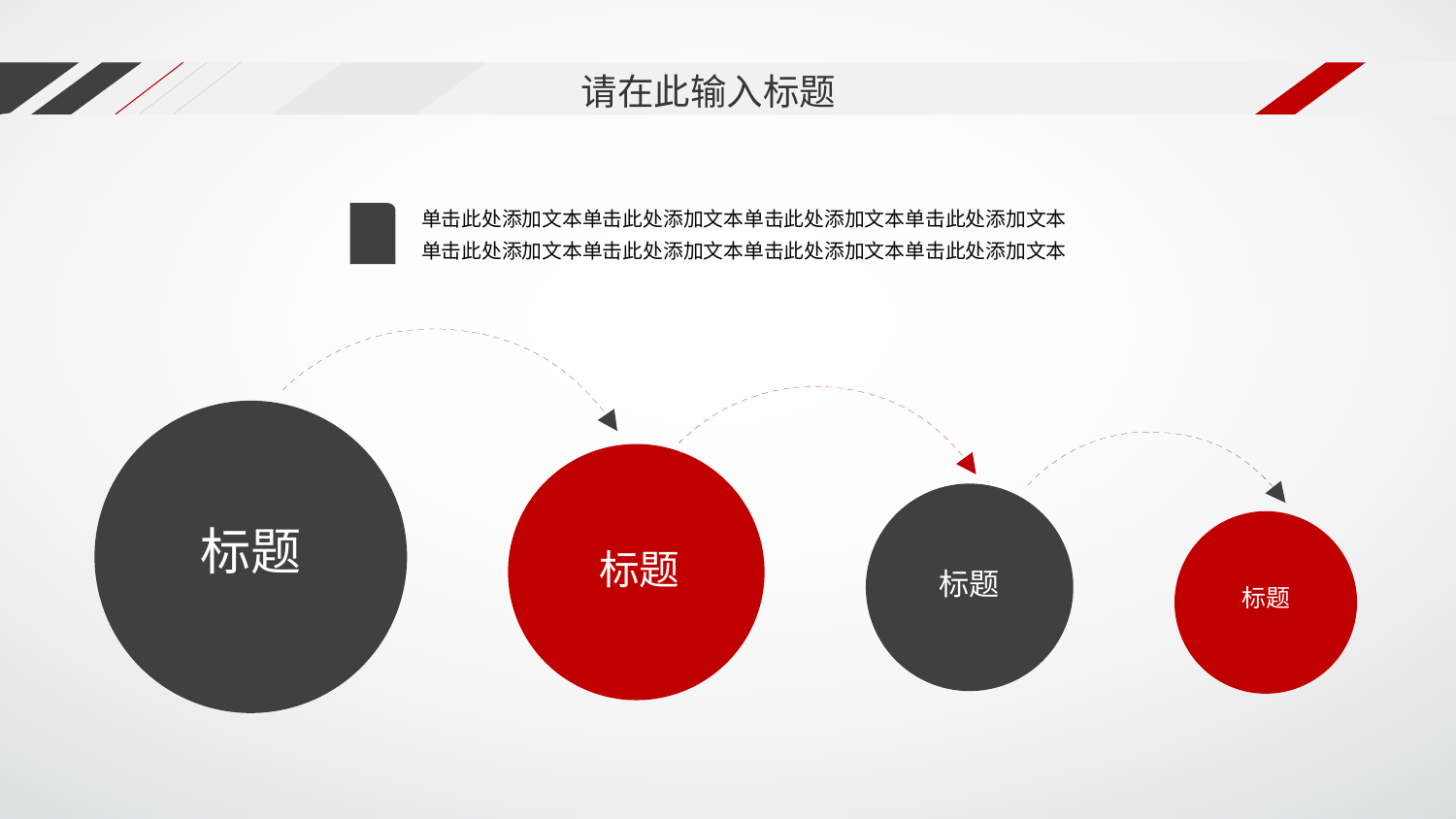

请在此输入标题
单击此处添加文本单击此处添加文本单击此处添加文本单击此处添加文本单击此处添加文本单击此处添加文本单击此处添加文本单击此处添加文本

标题
标题
标题
标题